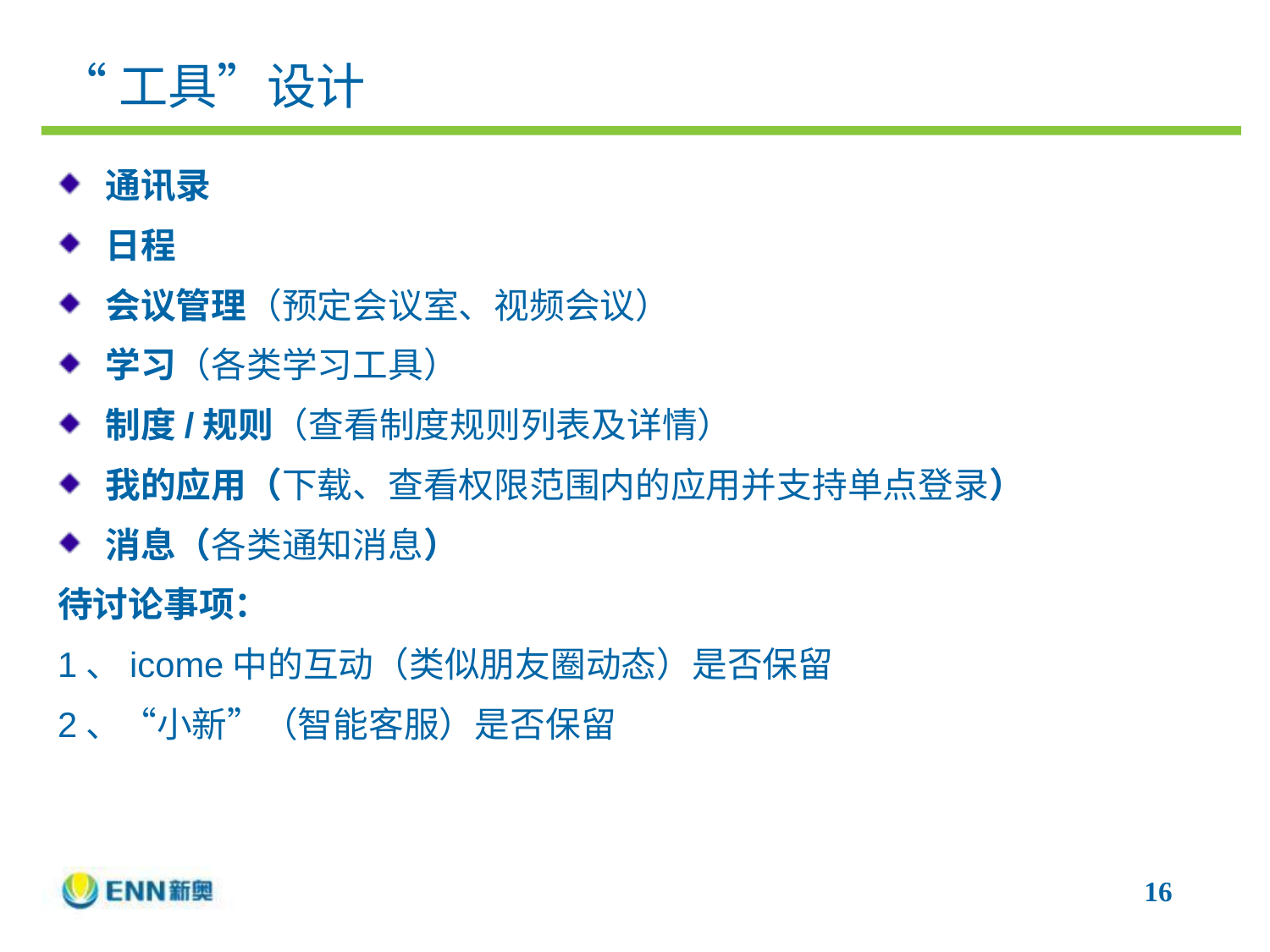

# “工具”设计
通讯录
日程
会议管理（预定会议室、视频会议）
学习（各类学习工具）
制度/规则（查看制度规则列表及详情）
我的应用（下载、查看权限范围内的应用并支持单点登录）
消息（各类通知消息）
待讨论事项：
1、icome中的互动（类似朋友圈动态）是否保留
2、“小新”（智能客服）是否保留
16